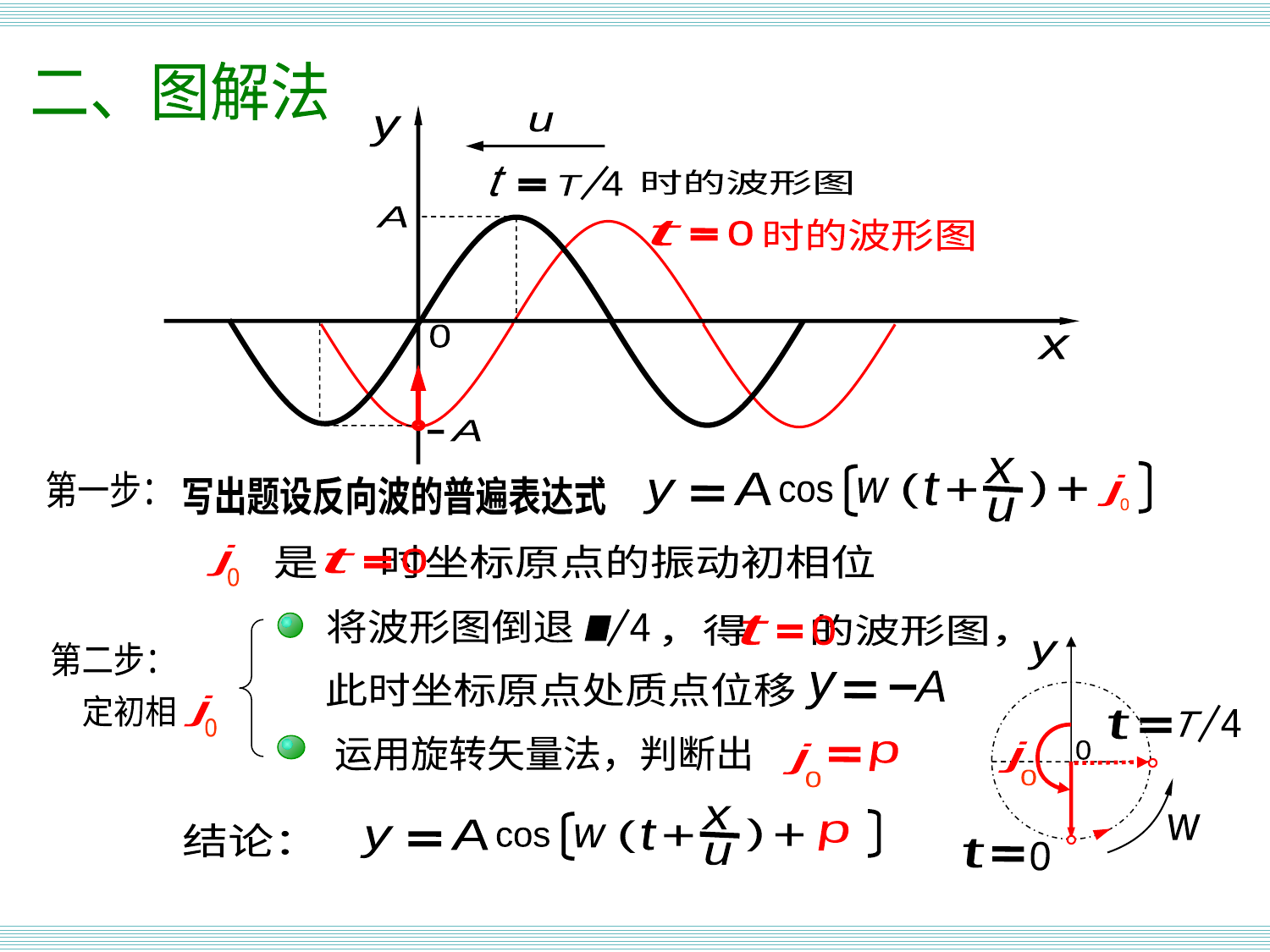

例
二、图解法

u
y

时的波形图
4
T
t

A

0

x
A

时的波形图
t
o

x

)
A
t
(
ϕ
+
ω
+
y
cos

u
第一步：
写出题设反向波的普遍表达式
0
是      时坐标原点的振动初相位
ϕ
0
t
o

将波形图倒退

4
λ

，得      的波形图，
t
o

A
y

此时坐标原点处质点位移

第二步：
定初相
ϕ
0

y

4
T
t

0
ϕ
0

ω

t
0

运用旋转矢量法，判断出
π
ϕ
0

x

)
A
t
(
π
+
ω
+
y
cos

u
结论：